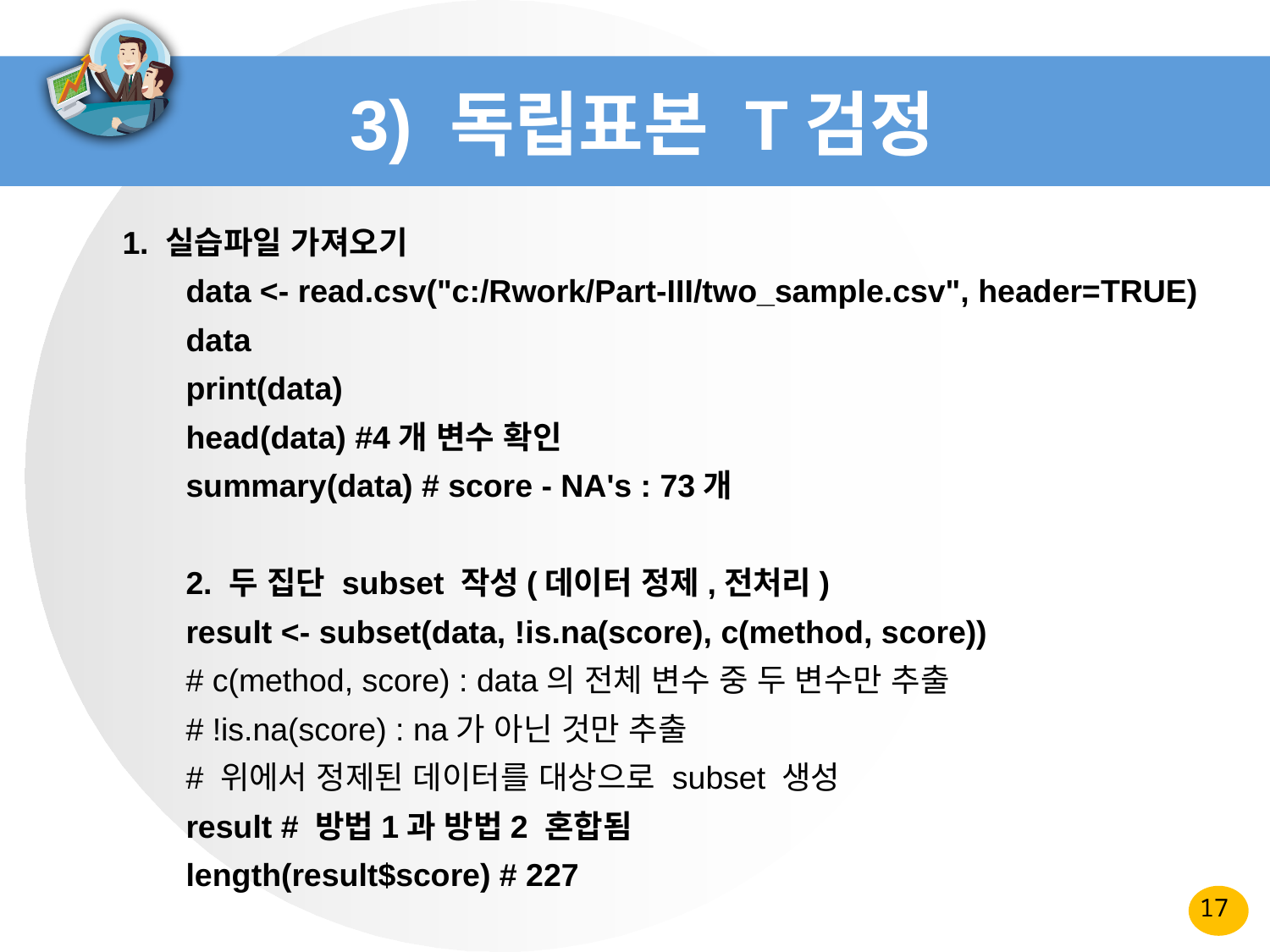

# 3) 독립표본 T검정
1. 실습파일 가져오기
data <- read.csv("c:/Rwork/Part-III/two_sample.csv", header=TRUE)
data
print(data)
head(data) #4개 변수 확인
summary(data) # score - NA's : 73개

2. 두 집단 subset 작성(데이터 정제,전처리)
result <- subset(data, !is.na(score), c(method, score))
# c(method, score) : data의 전체 변수 중 두 변수만 추출
# !is.na(score) : na가 아닌 것만 추출
# 위에서 정제된 데이터를 대상으로 subset 생성
result # 방법1과 방법2 혼합됨
length(result$score) # 227
17